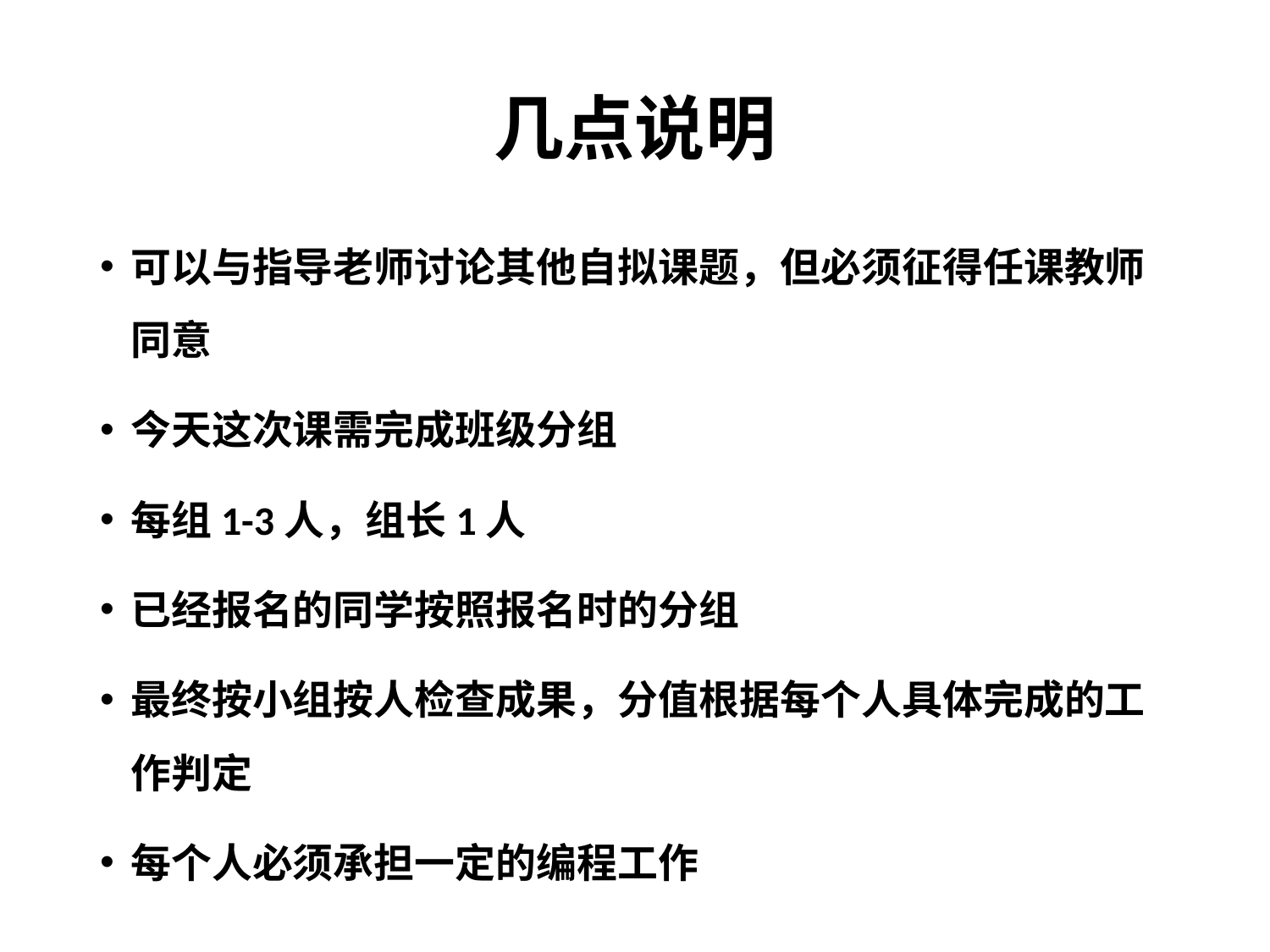

# 几点说明
可以与指导老师讨论其他自拟课题，但必须征得任课教师同意
今天这次课需完成班级分组
每组1-3人，组长1人
已经报名的同学按照报名时的分组
最终按小组按人检查成果，分值根据每个人具体完成的工作判定
每个人必须承担一定的编程工作